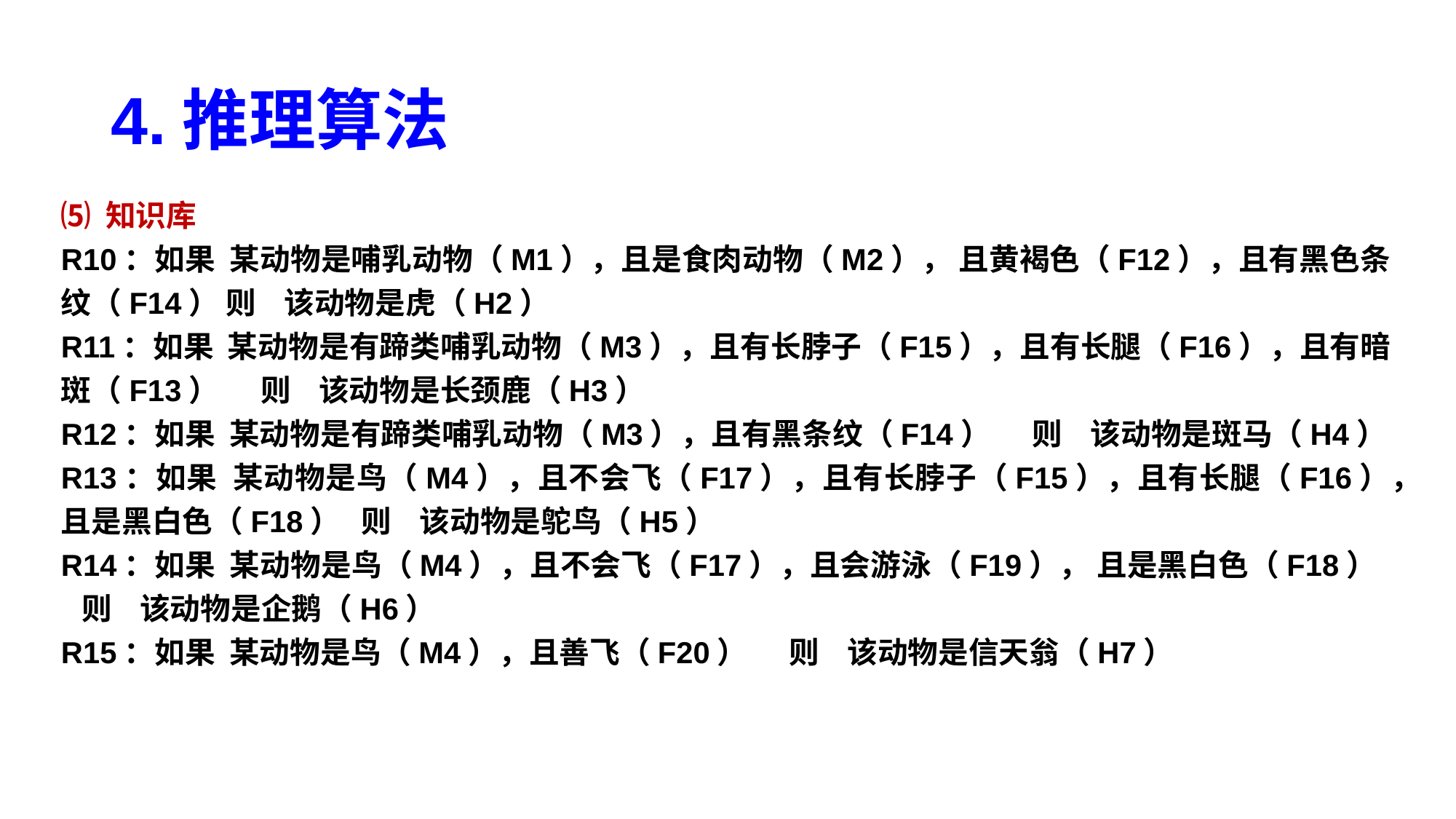

# 4.推理算法
⑸ 知识库
R10：如果  某动物是哺乳动物（M1），且是食肉动物（M2）， 且黄褐色（F12），且有黑色条纹（F14） 则    该动物是虎（H2）
R11：如果  某动物是有蹄类哺乳动物（M3），且有长脖子（F15），且有长腿（F16），且有暗斑（F13）      则    该动物是长颈鹿（H3）
R12：如果  某动物是有蹄类哺乳动物（M3），且有黑条纹（F14）      则    该动物是斑马（H4）
R13：如果  某动物是鸟（M4），且不会飞（F17），且有长脖子（F15），且有长腿（F16），且是黑白色（F18）   则    该动物是鸵鸟（H5）
R14：如果  某动物是鸟（M4），且不会飞（F17），且会游泳（F19）， 且是黑白色（F18）      则    该动物是企鹅（H6）
R15：如果  某动物是鸟（M4），且善飞（F20）      则    该动物是信天翁（H7）